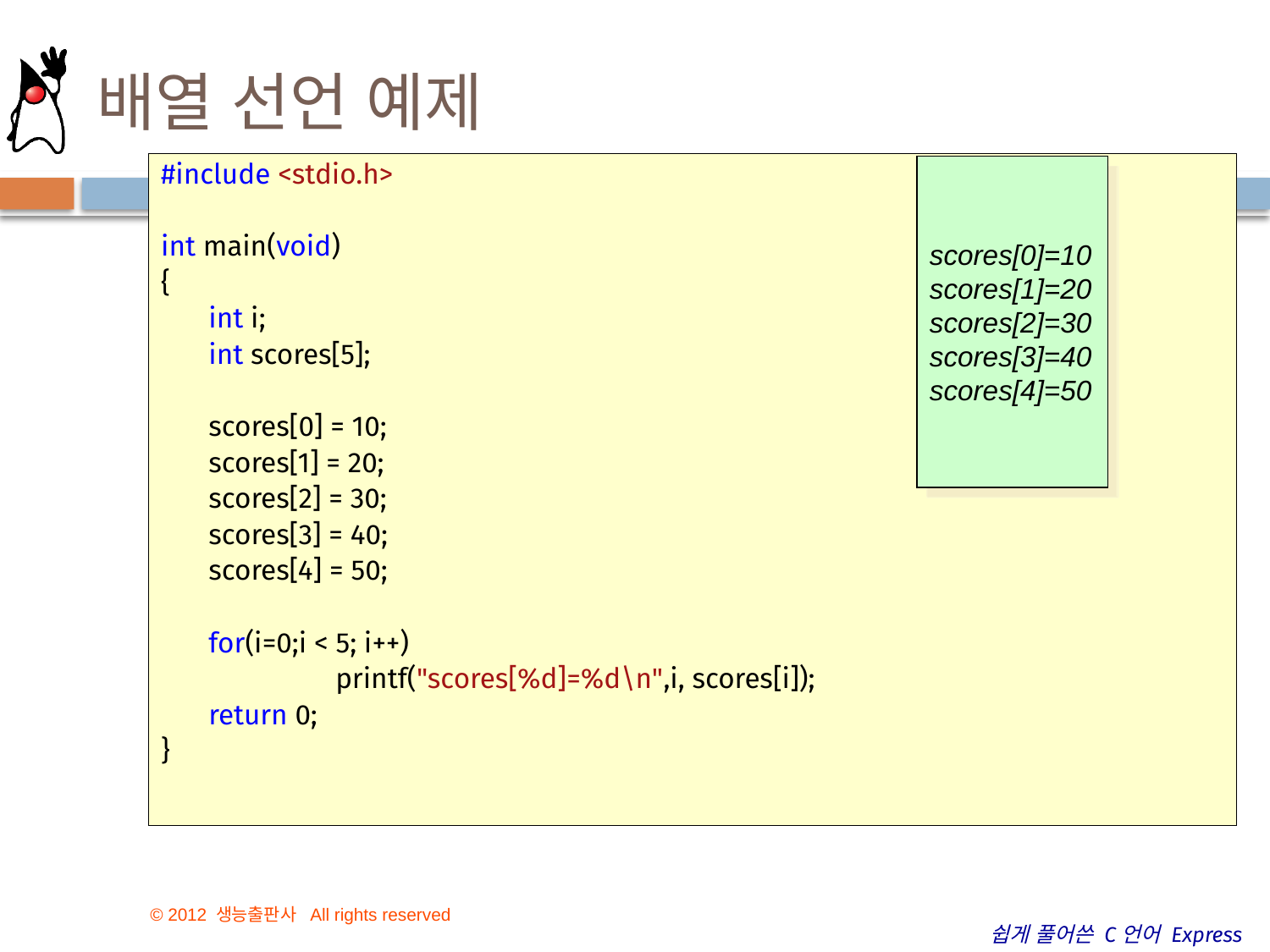

# 배열 선언 예제
#include <stdio.h>

int main(void)
{
	int i;
	int scores[5];

	scores[0] = 10;
	scores[1] = 20;
	scores[2] = 30;
	scores[3] = 40;
	scores[4] = 50;

	for(i=0;i < 5; i++)
		printf("scores[%d]=%d\n",i, scores[i]);
	return 0;
}
scores[0]=10
scores[1]=20
scores[2]=30
scores[3]=40
scores[4]=50